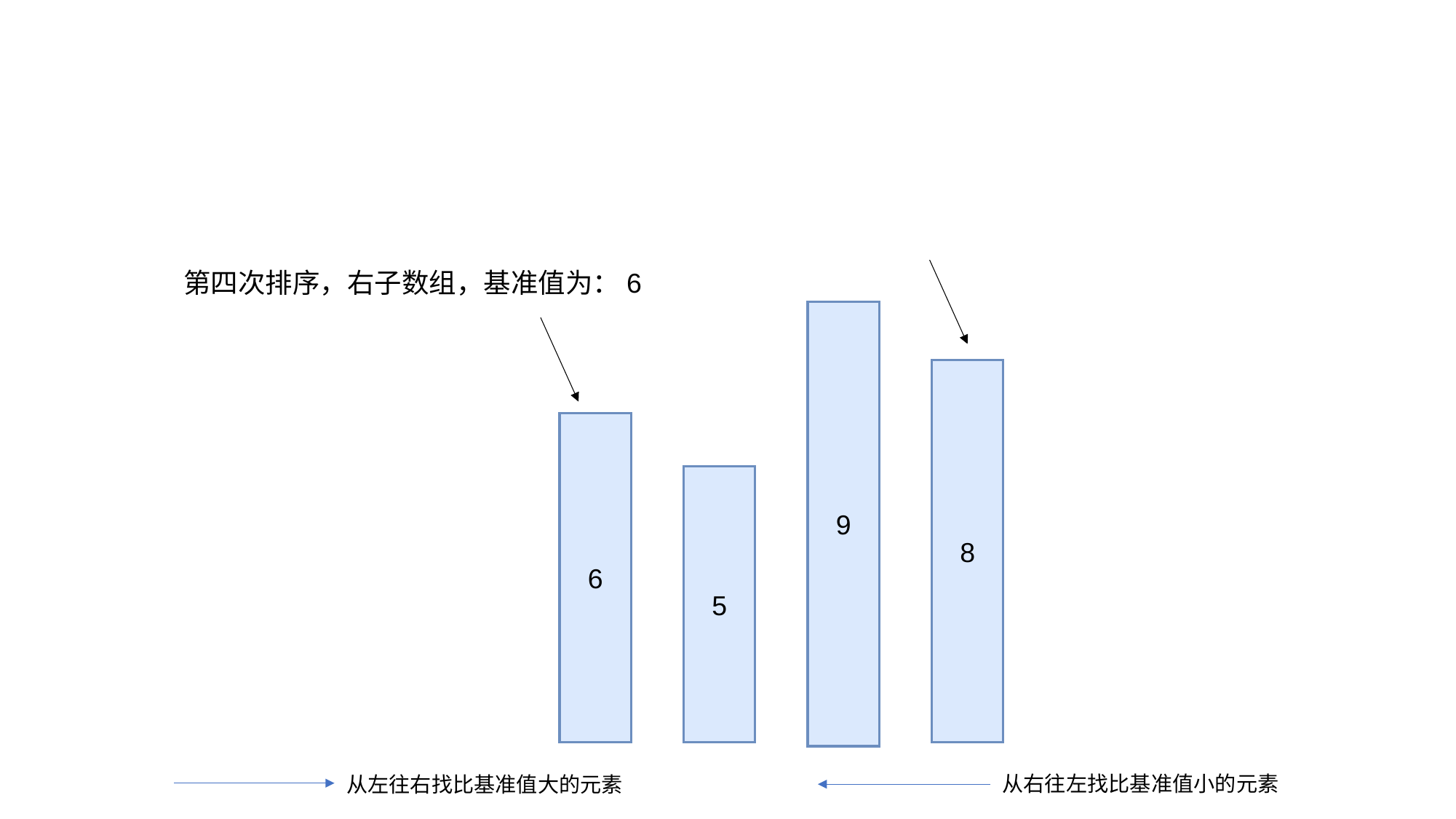

第四次排序，右子数组，基准值为：6
9
8
6
5
从右往左找比基准值小的元素
从左往右找比基准值大的元素